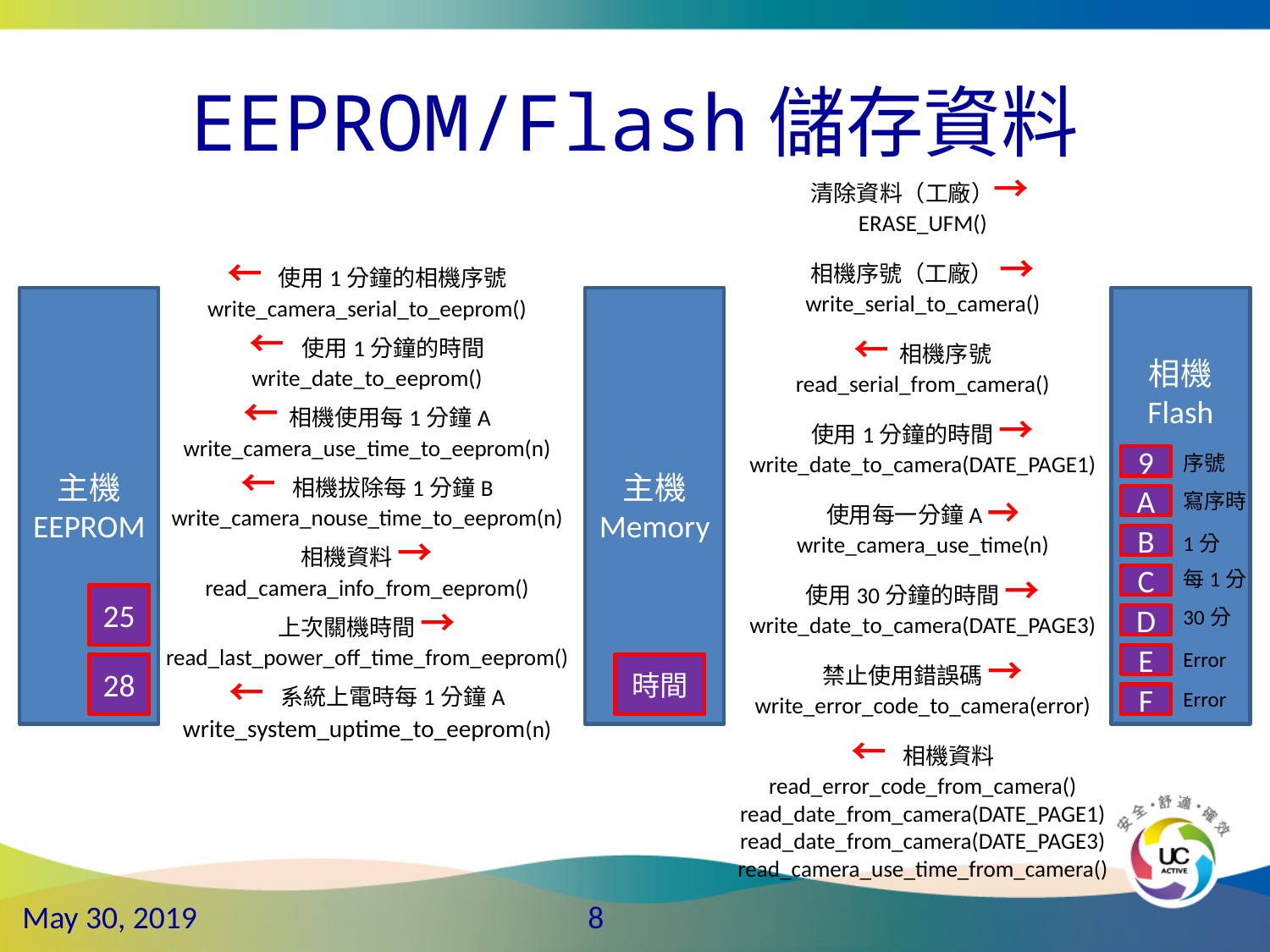

# EEPROM/Flash儲存資料
清除資料（工廠）→
ERASE_UFM()

相機序號（工廠） →
write_serial_to_camera()

← 相機序號
read_serial_from_camera()

使用1分鐘的時間 →
write_date_to_camera(DATE_PAGE1)

使用每一分鐘A →
write_camera_use_time(n)

使用30分鐘的時間 →
write_date_to_camera(DATE_PAGE3)

禁止使用錯誤碼 →
write_error_code_to_camera(error)

←  相機資料
read_error_code_from_camera()
read_date_from_camera(DATE_PAGE1)
read_date_from_camera(DATE_PAGE3)
read_camera_use_time_from_camera()
←  使用1分鐘的相機序號
write_camera_serial_to_eeprom()
←  使用1分鐘的時間
write_date_to_eeprom()
← 相機使用每1分鐘A
write_camera_use_time_to_eeprom(n)
←  相機拔除每1分鐘B
write_camera_nouse_time_to_eeprom(n)
相機資料 →
read_camera_info_from_eeprom()
上次關機時間 →
read_last_power_off_time_from_eeprom()
←  系統上電時每1分鐘A
write_system_uptime_to_eeprom(n)
主機
EEPROM
主機
Memory
相機
Flash

序號

寫序時

1分

每1分

30分

Error

Error
9
A
B
C
25
D
E
28
時間
F